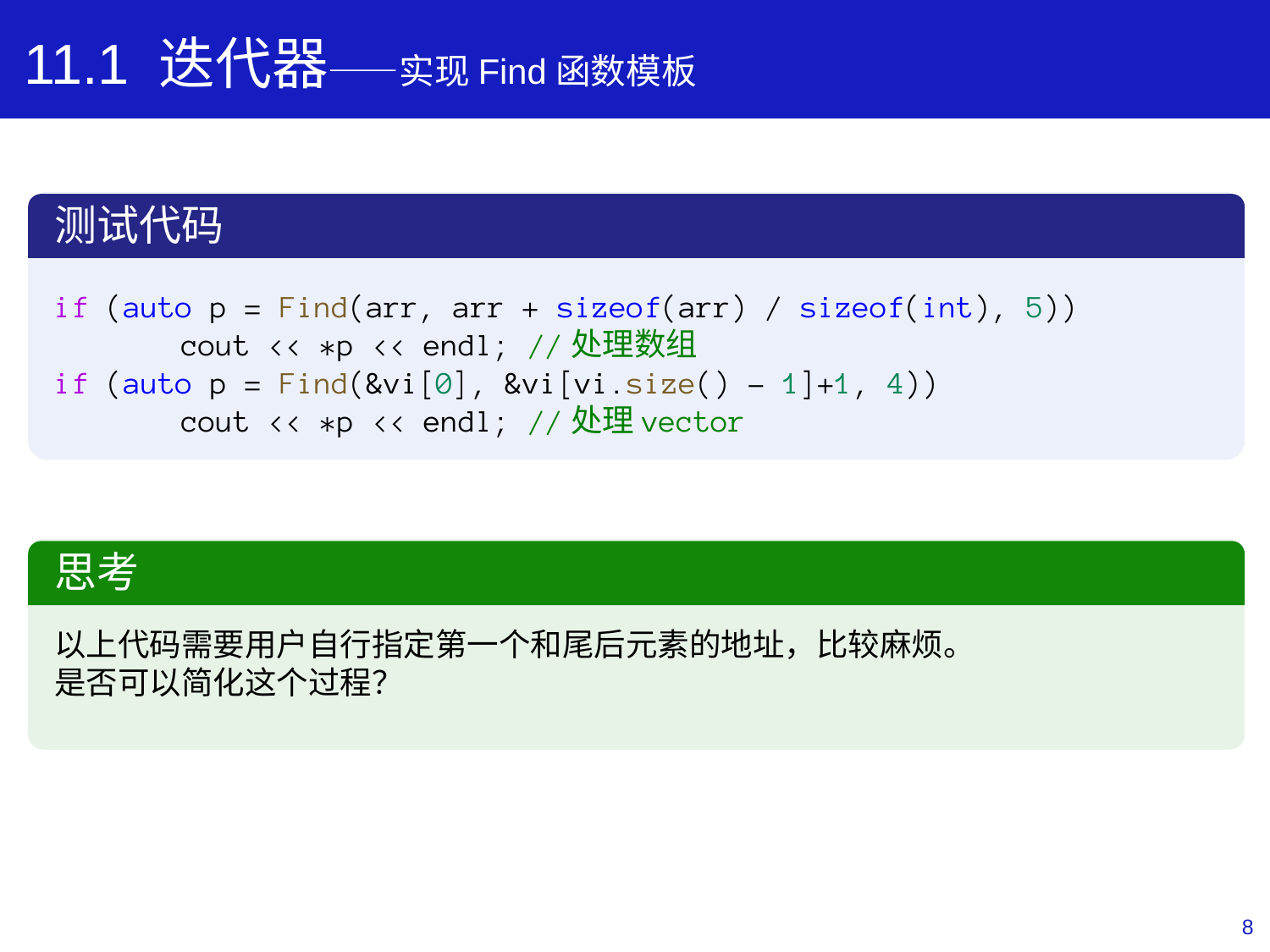

11.1 迭代器——实现Find函数模板

测试代码
if (auto p = Find(arr, arr + sizeof(arr) / sizeof(int), 5))
	cout << *p << endl; //处理数组
if (auto p = Find(&vi[0], &vi[vi.size() - 1]+1, 4))
	cout << *p << endl; //处理vector

思考
以上代码需要用户自行指定第一个和尾后元素的地址，比较麻烦。
是否可以简化这个过程？
8